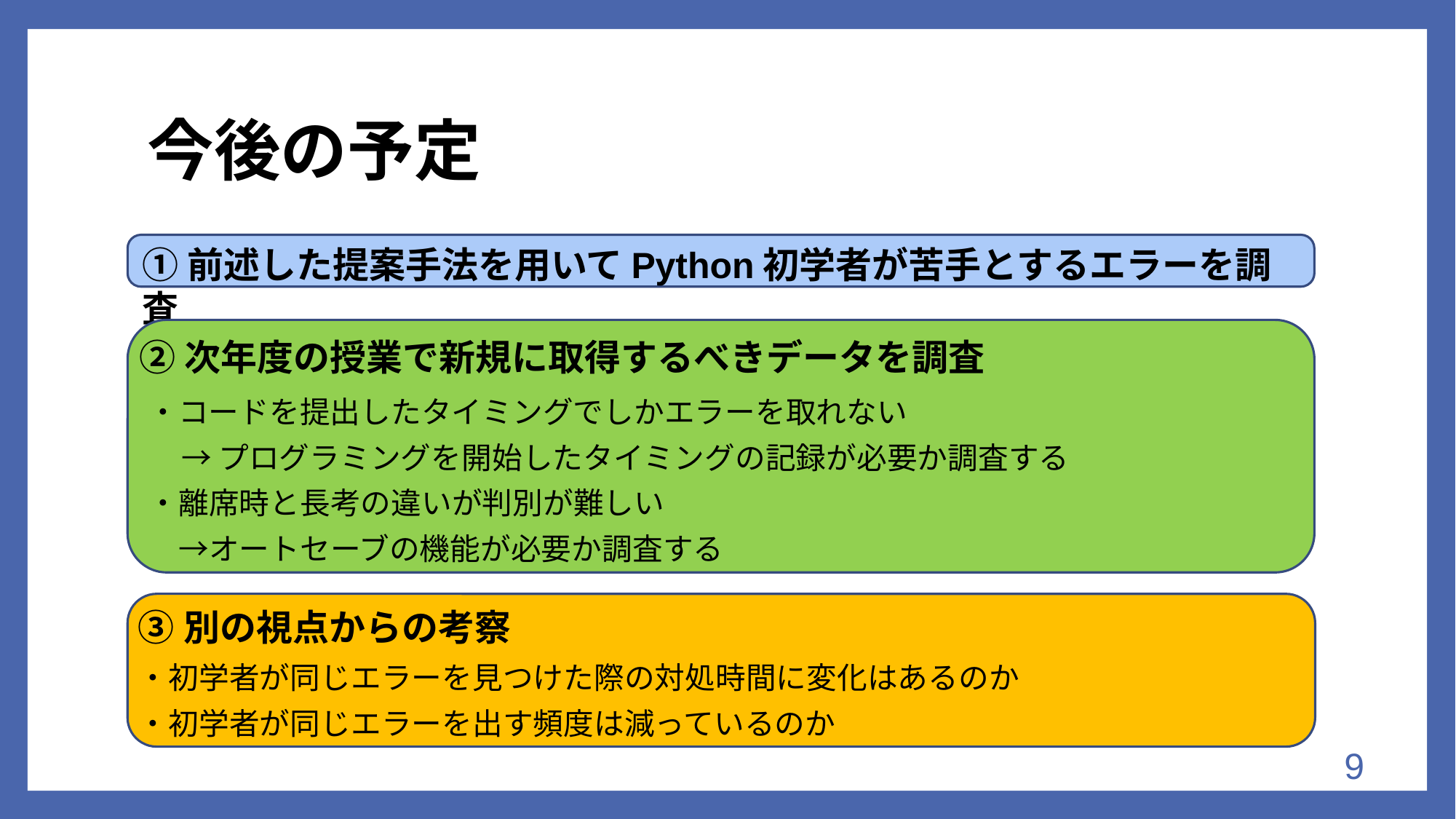

# 今後の予定

①前述した提案手法を用いてPython初学者が苦手とするエラーを調査

②次年度の授業で新規に取得するべきデータを調査
・コードを提出したタイミングでしかエラーを取れない
　 → プログラミングを開始したタイミングの記録が必要か調査する
・離席時と長考の違いが判別が難しい
　→オートセーブの機能が必要か調査する

③別の視点からの考察
・初学者が同じエラーを見つけた際の対処時間に変化はあるのか
・初学者が同じエラーを出す頻度は減っているのか
9